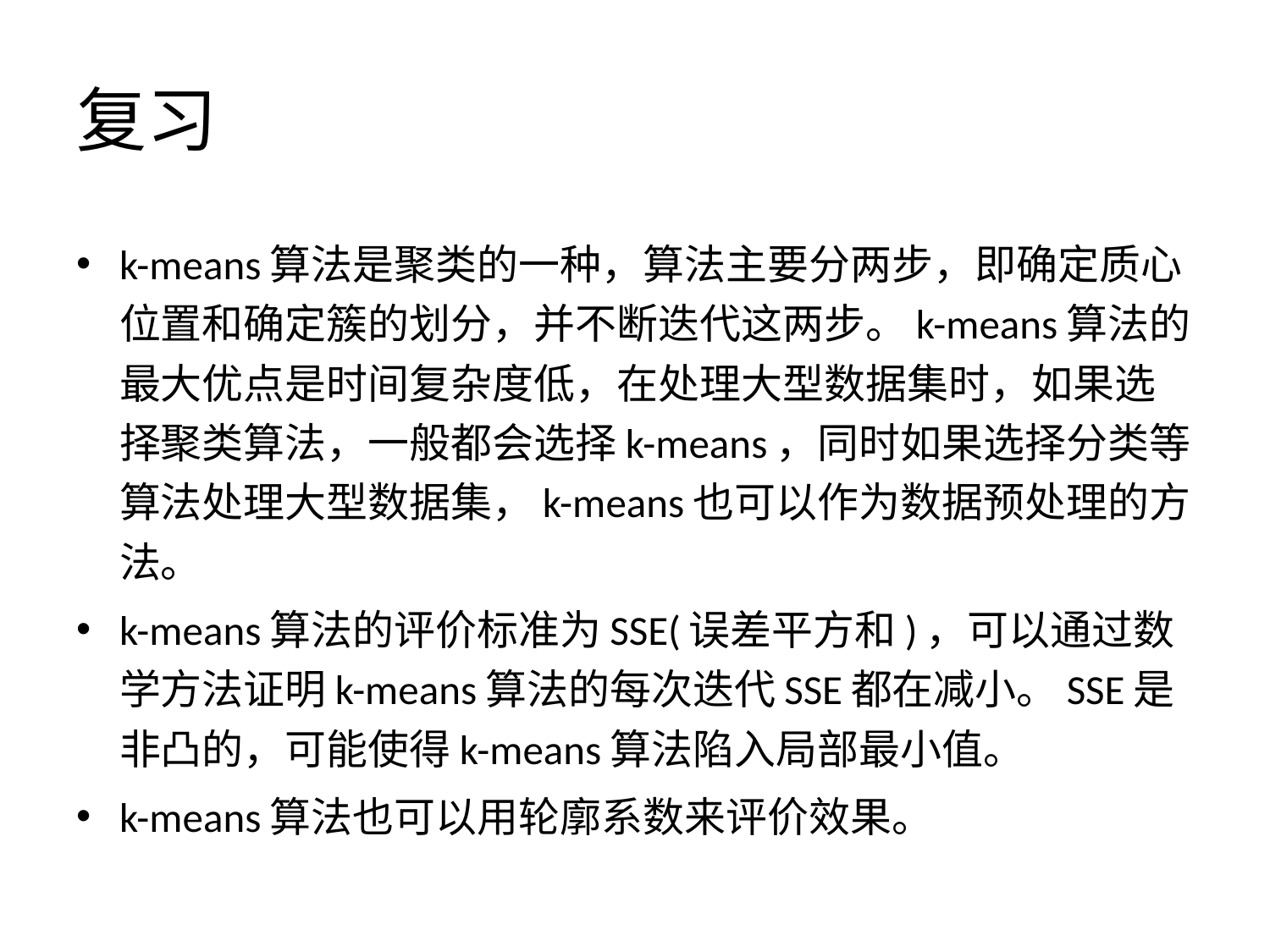

# 复习
k-means算法是聚类的一种，算法主要分两步，即确定质心位置和确定簇的划分，并不断迭代这两步。k-means算法的最大优点是时间复杂度低，在处理大型数据集时，如果选择聚类算法，一般都会选择k-means，同时如果选择分类等算法处理大型数据集，k-means也可以作为数据预处理的方法。
k-means算法的评价标准为SSE(误差平方和)，可以通过数学方法证明k-means算法的每次迭代SSE都在减小。SSE是非凸的，可能使得k-means算法陷入局部最小值。
k-means算法也可以用轮廓系数来评价效果。